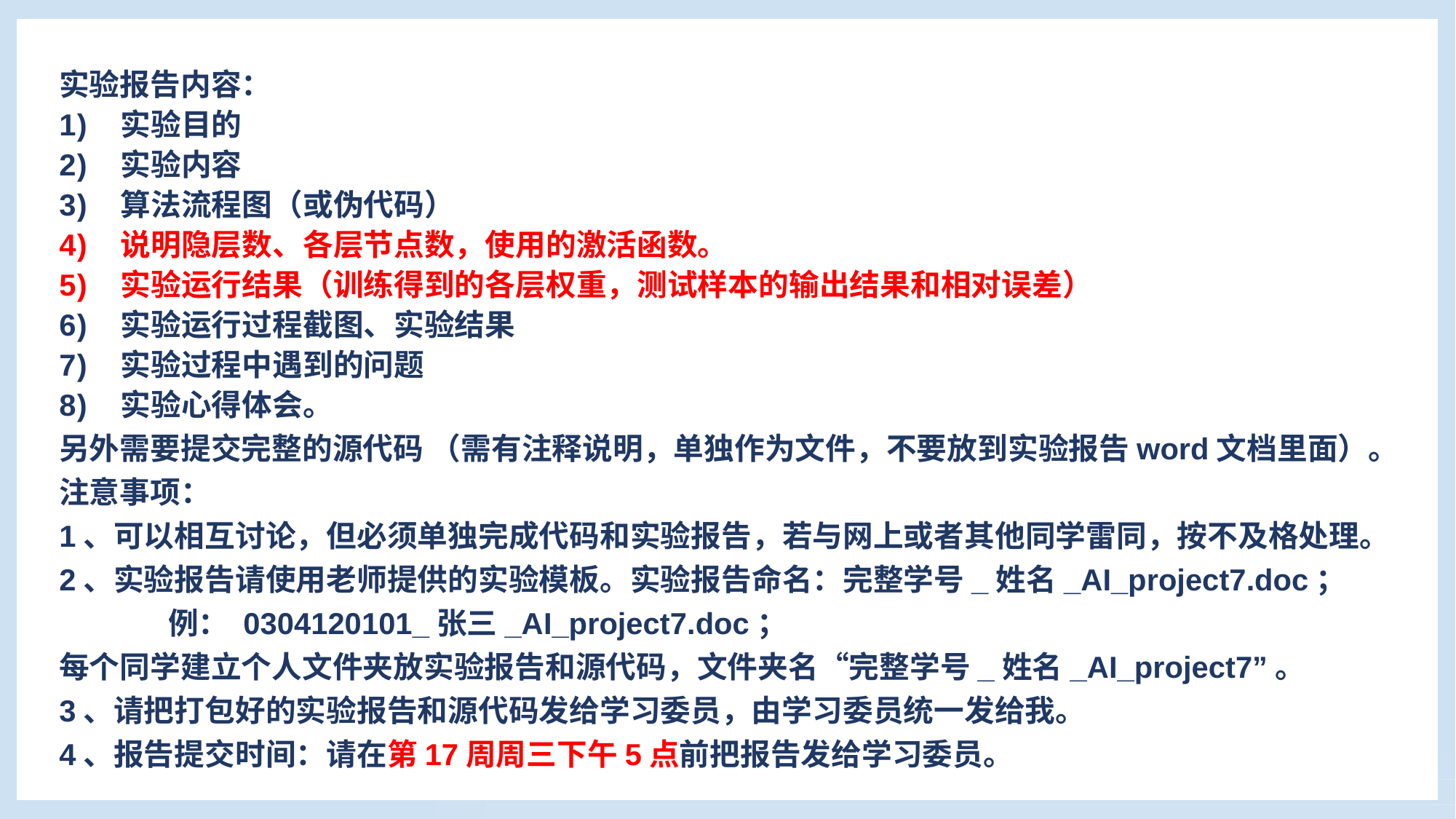

实验报告内容：
实验目的
实验内容
算法流程图（或伪代码）
说明隐层数、各层节点数，使用的激活函数。
实验运行结果（训练得到的各层权重，测试样本的输出结果和相对误差）
实验运行过程截图、实验结果
实验过程中遇到的问题
实验心得体会。
另外需要提交完整的源代码 （需有注释说明，单独作为文件，不要放到实验报告word文档里面）。
注意事项：
1、可以相互讨论，但必须单独完成代码和实验报告，若与网上或者其他同学雷同，按不及格处理。
2、实验报告请使用老师提供的实验模板。实验报告命名：完整学号_姓名_AI_project7.doc；
	例： 0304120101_张三_AI_project7.doc；
每个同学建立个人文件夹放实验报告和源代码，文件夹名“完整学号_姓名_AI_project7”。
3、请把打包好的实验报告和源代码发给学习委员，由学习委员统一发给我。
4、报告提交时间：请在第17周周三下午5点前把报告发给学习委员。